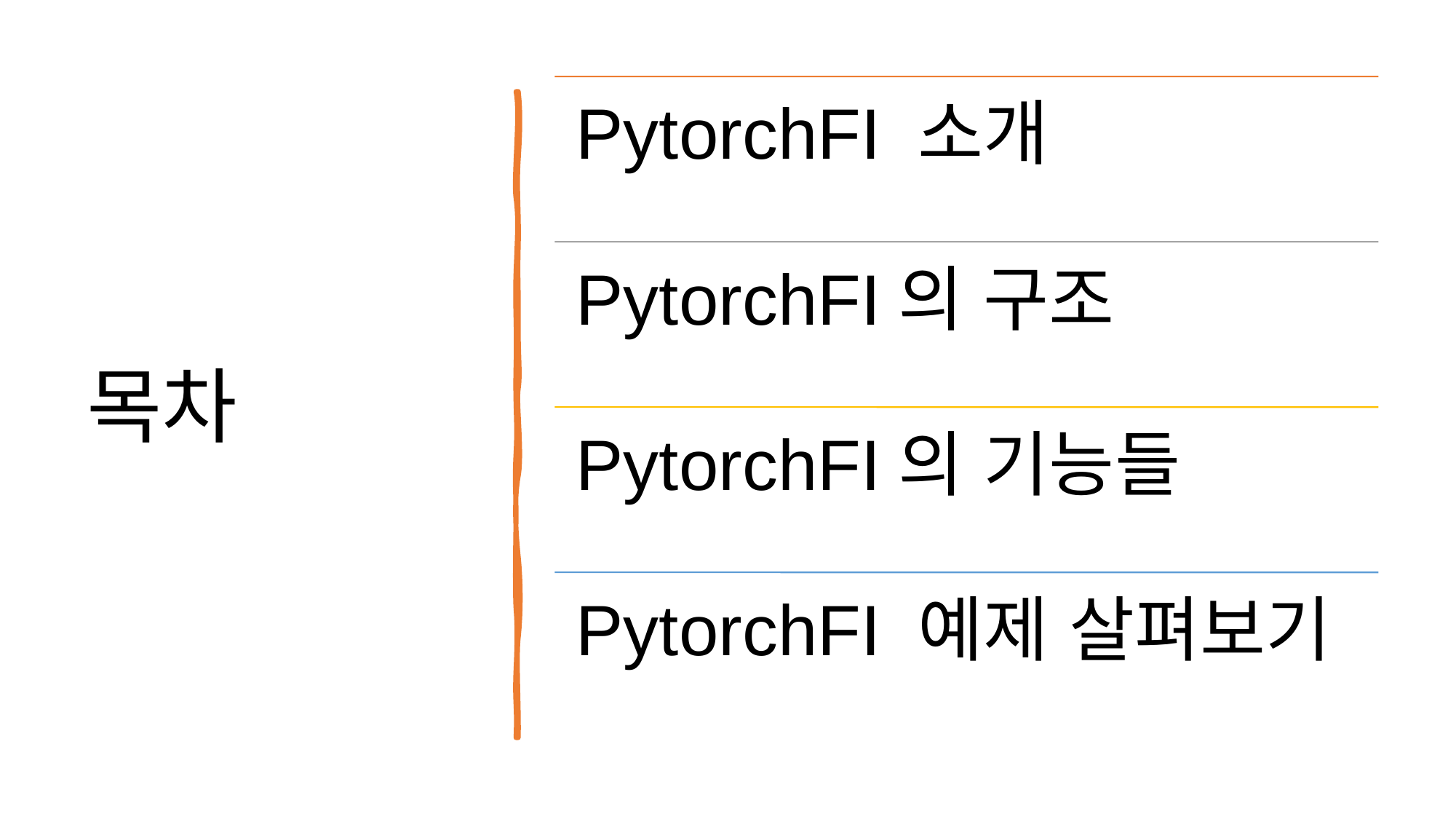

PytorchFI 소개
PytorchFI의 구조
PytorchFI의 기능들
PytorchFI 예제 살펴보기
# 목차